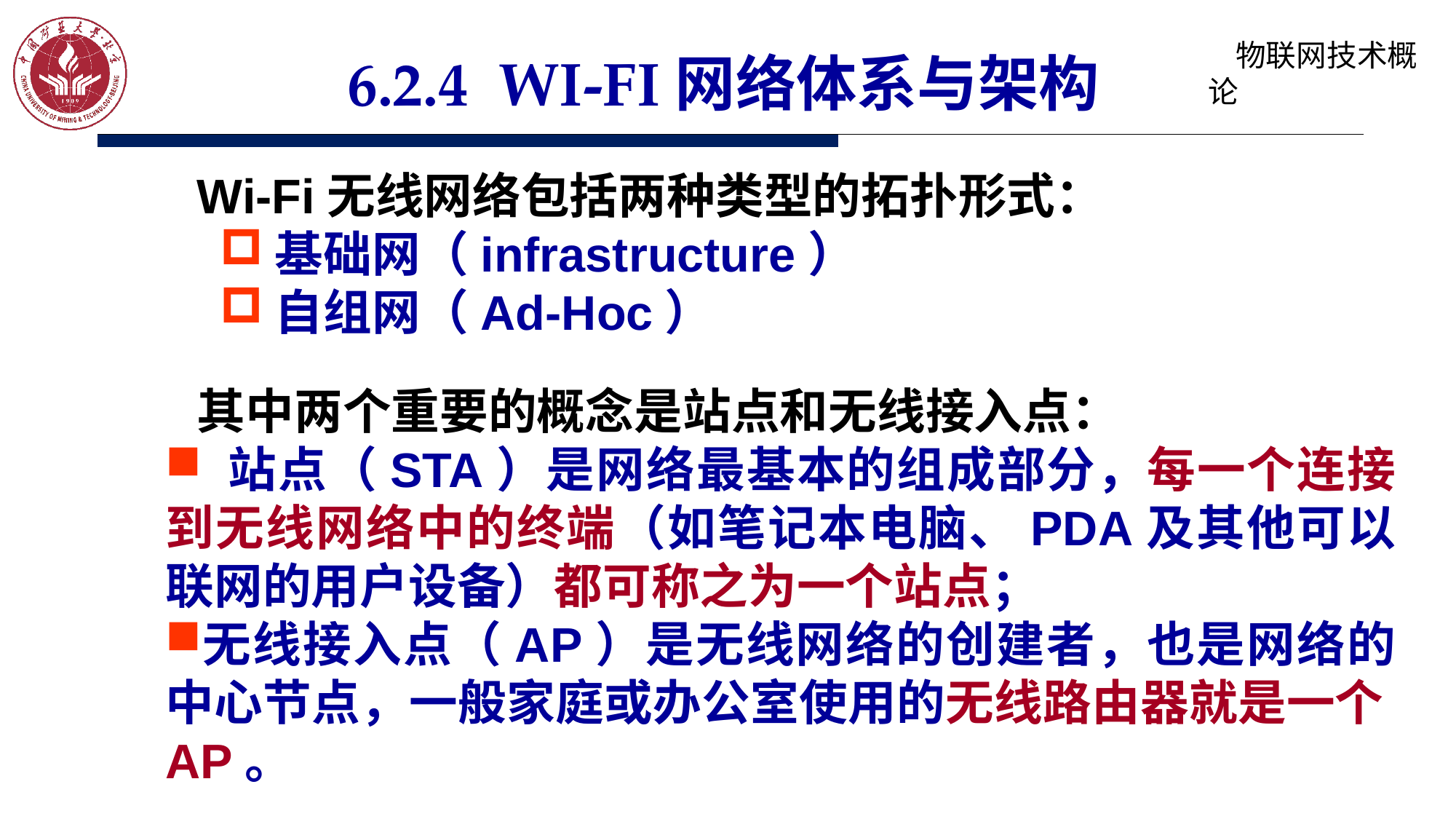

# 6.2.4  WI-FI网络体系与架构
Wi-Fi无线网络包括两种类型的拓扑形式：
基础网（infrastructure）
自组网（Ad-Hoc）

其中两个重要的概念是站点和无线接入点：
 站点（STA）是网络最基本的组成部分，每一个连接到无线网络中的终端（如笔记本电脑、PDA及其他可以联网的用户设备）都可称之为一个站点；
无线接入点（AP）是无线网络的创建者，也是网络的中心节点，一般家庭或办公室使用的无线路由器就是一个AP。